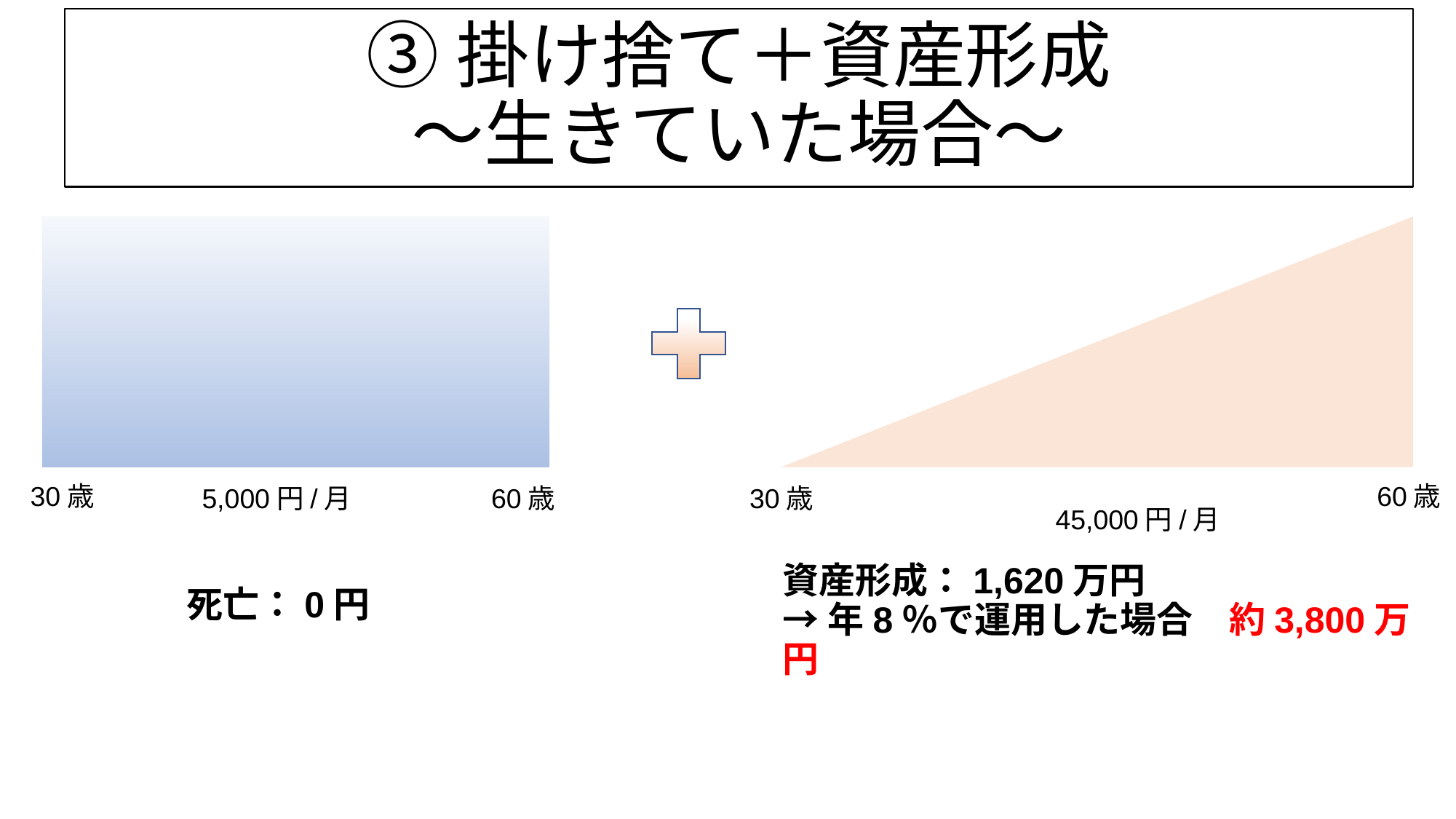

③掛け捨て＋資産形成
～生きていた場合～

60歳
30歳
5,000円/月
60歳
30歳
45,000円/月
死亡：0円
資産形成：1,620万円
→年8％で運用した場合　約3,800万円